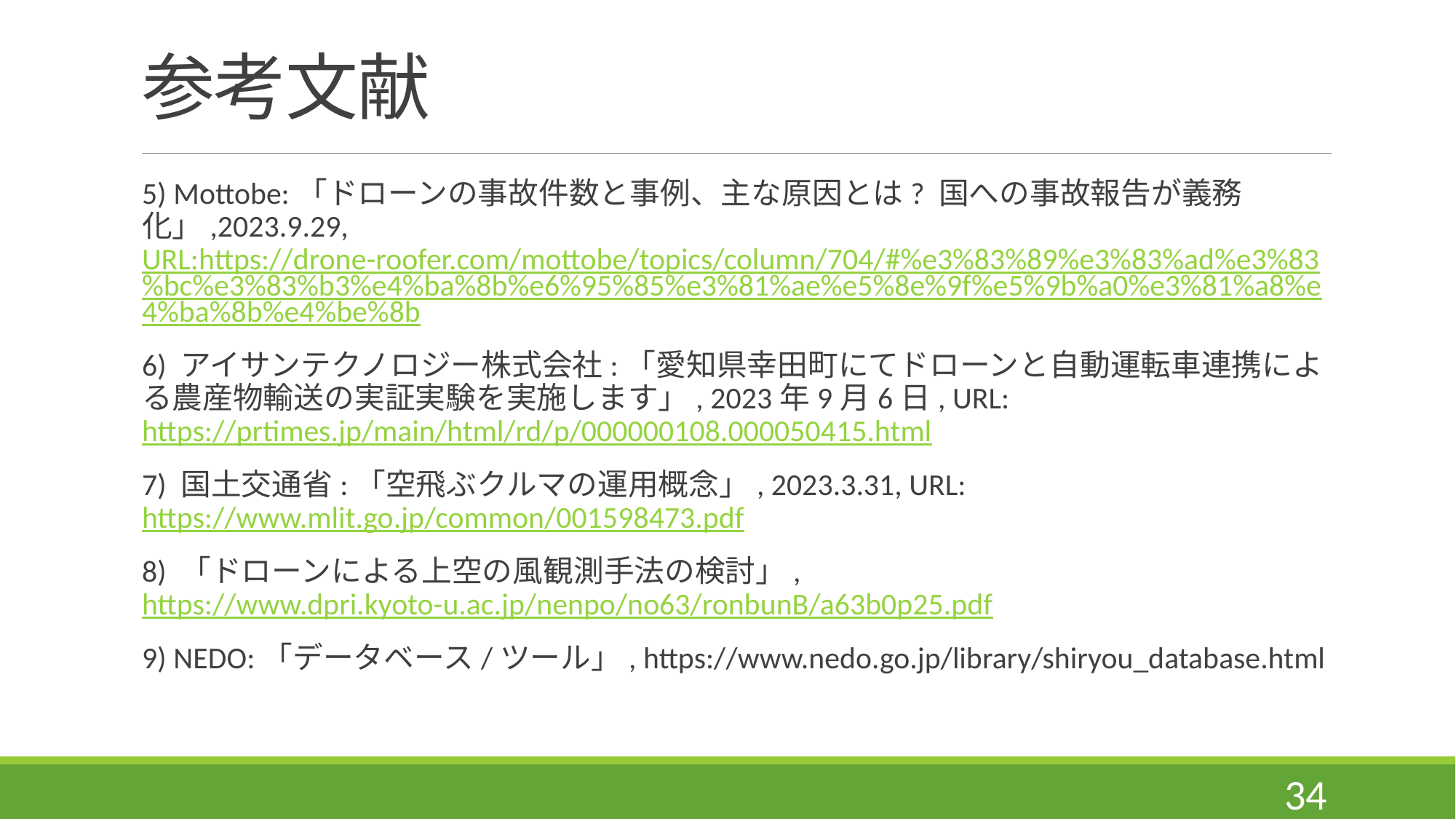

# 参考文献
5) Mottobe:「ドローンの事故件数と事例、主な原因とは? 国への事故報告が義務化」,2023.9.29, URL:https://drone-roofer.com/mottobe/topics/column/704/#%e3%83%89%e3%83%ad%e3%83%bc%e3%83%b3%e4%ba%8b%e6%95%85%e3%81%ae%e5%8e%9f%e5%9b%a0%e3%81%a8%e4%ba%8b%e4%be%8b
6) アイサンテクノロジー株式会社:「愛知県幸田町にてドローンと自動運転車連携による農産物輸送の実証実験を実施します」, 2023年9月6日, URL: https://prtimes.jp/main/html/rd/p/000000108.000050415.html
7) 国土交通省:「空飛ぶクルマの運用概念」, 2023.3.31, URL: https://www.mlit.go.jp/common/001598473.pdf
8) 「ドローンによる上空の風観測手法の検討」, https://www.dpri.kyoto-u.ac.jp/nenpo/no63/ronbunB/a63b0p25.pdf
9) NEDO:「データベース/ツール」, https://www.nedo.go.jp/library/shiryou_database.html
34